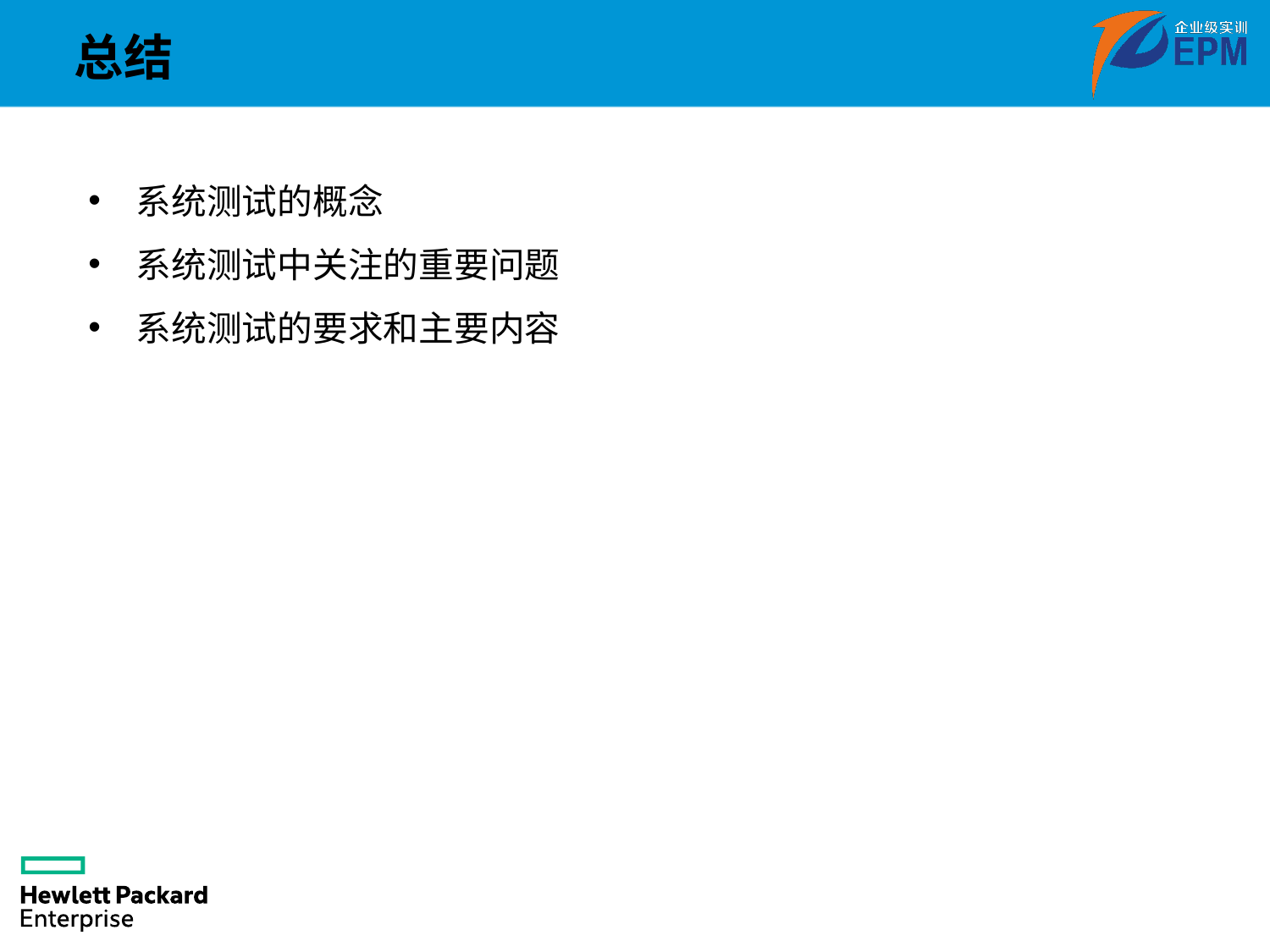

总结
系统测试的概念
系统测试中关注的重要问题
系统测试的要求和主要内容